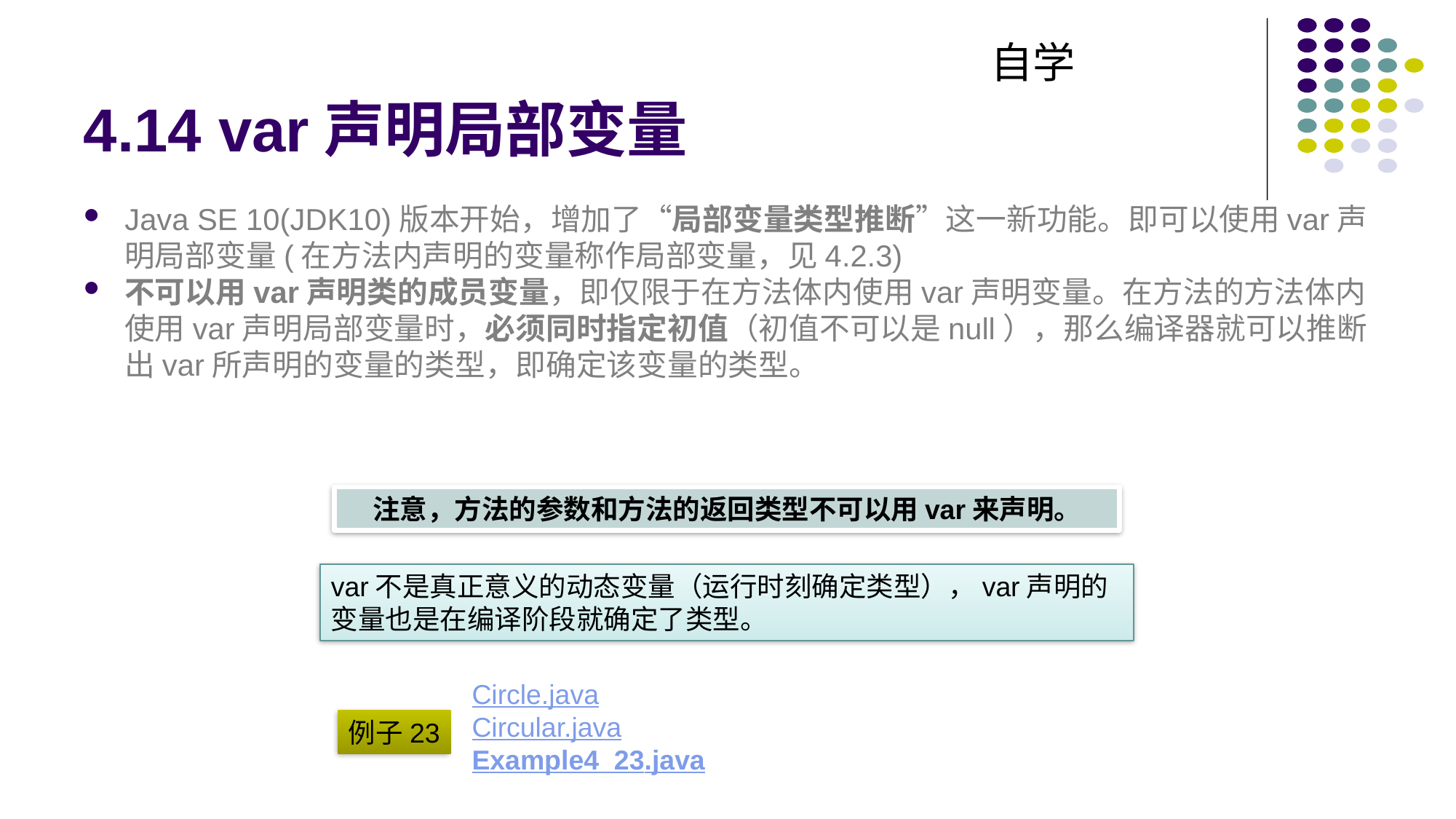

# 4.14 var声明局部变量
自学
Java SE 10(JDK10)版本开始，增加了“局部变量类型推断”这一新功能。即可以使用var声明局部变量(在方法内声明的变量称作局部变量，见4.2.3)
不可以用var声明类的成员变量，即仅限于在方法体内使用var声明变量。在方法的方法体内使用var声明局部变量时，必须同时指定初值（初值不可以是null），那么编译器就可以推断出var所声明的变量的类型，即确定该变量的类型。

注意，方法的参数和方法的返回类型不可以用var来声明。
var不是真正意义的动态变量（运行时刻确定类型），var声明的变量也是在编译阶段就确定了类型。
Circle.java
Circular.java
Example4_23.java
例子23
139